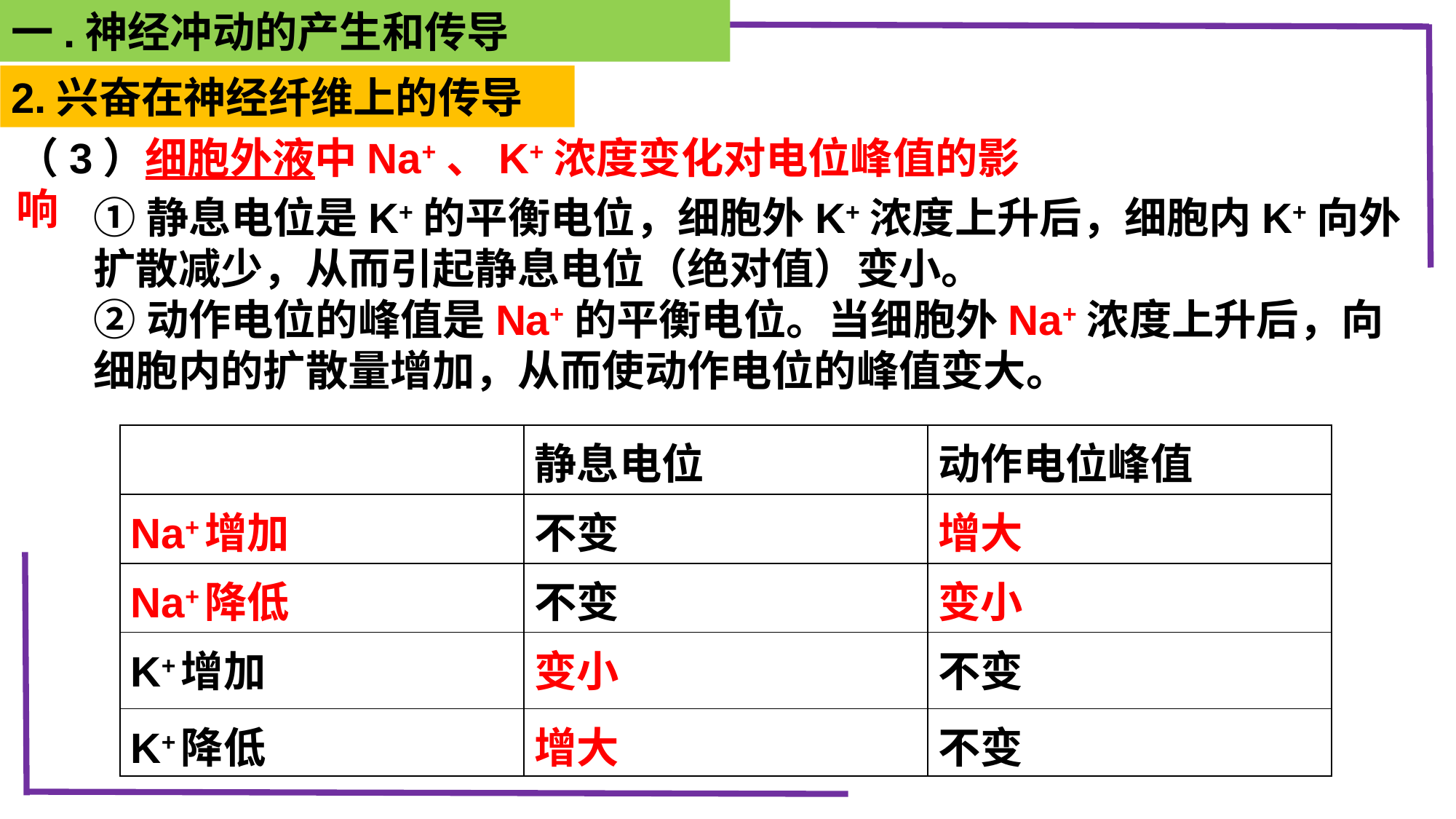

一.神经冲动的产生和传导
2.兴奋在神经纤维上的传导
（3）细胞外液中Na+、K+浓度变化对电位峰值的影响
①静息电位是K+的平衡电位，细胞外K+浓度上升后，细胞内K+向外扩散减少，从而引起静息电位（绝对值）变小。
②动作电位的峰值是Na+的平衡电位。当细胞外Na+浓度上升后，向细胞内的扩散量增加，从而使动作电位的峰值变大。
|  | 静息电位 | 动作电位峰值 |
| --- | --- | --- |
| Na+增加 | 不变 | 增大 |
| Na+降低 | 不变 | 变小 |
| K+增加 | 变小 | 不变 |
| K+降低 | 增大 | 不变 |